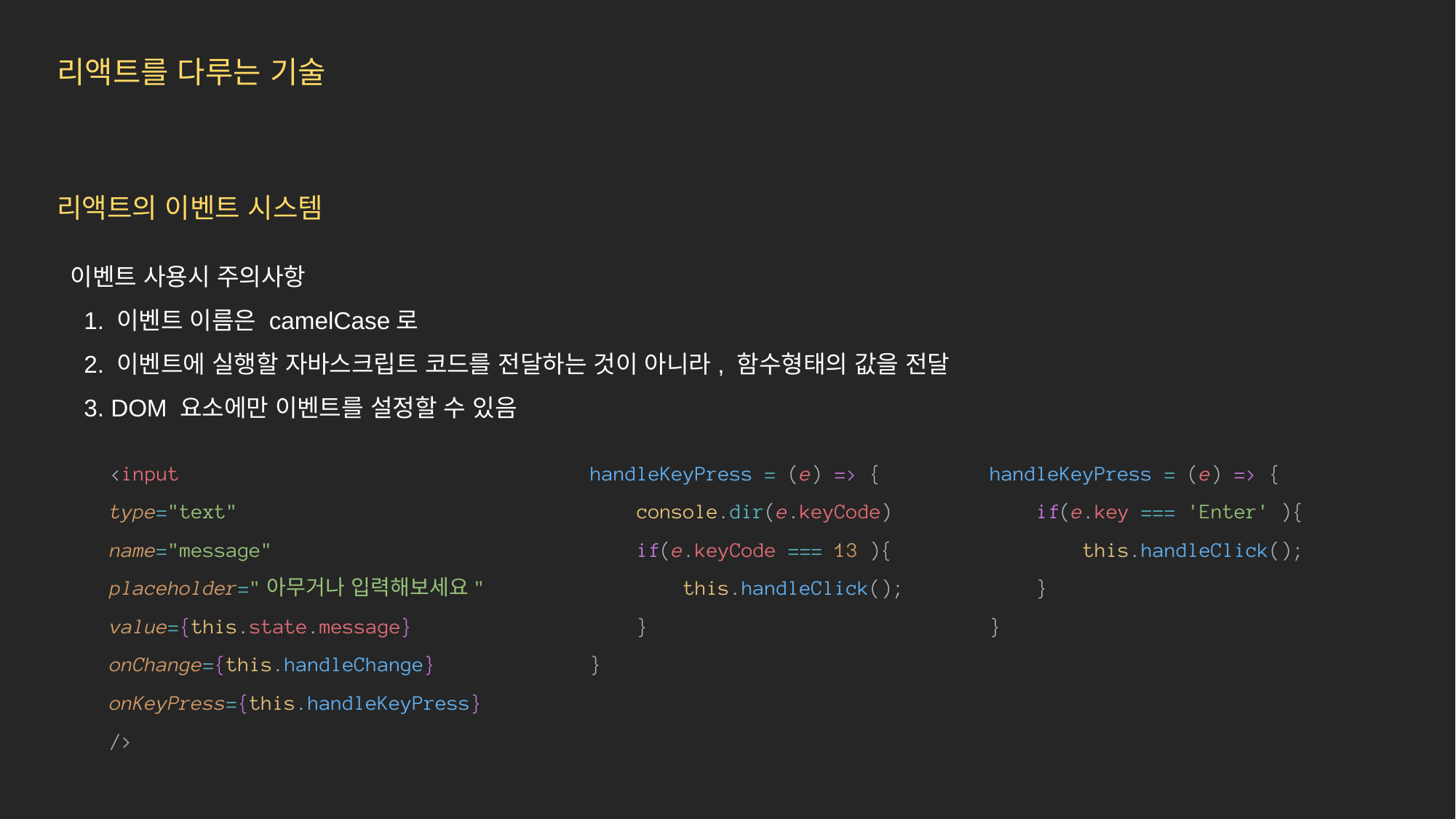

리액트를 다루는 기술
리액트의 이벤트 시스템
이벤트 사용시 주의사항
  1. 이벤트 이름은 camelCase로
  2. 이벤트에 실행할 자바스크립트 코드를 전달하는 것이 아니라, 함수형태의 값을 전달
  3. DOM 요소에만 이벤트를 설정할 수 있음
                <input
                type="text"
                name="message"
                placeholder="아무거나 입력해보세요"
                value={this.state.message}
                onChange={this.handleChange}
                onKeyPress={this.handleKeyPress}
                />
    handleKeyPress = (e) => {
        console.dir(e.keyCode)
        if(e.keyCode === 13 ){
            this.handleClick();
        }
    }
    handleKeyPress = (e) => {
        if(e.key === 'Enter' ){
            this.handleClick();
        }
    }